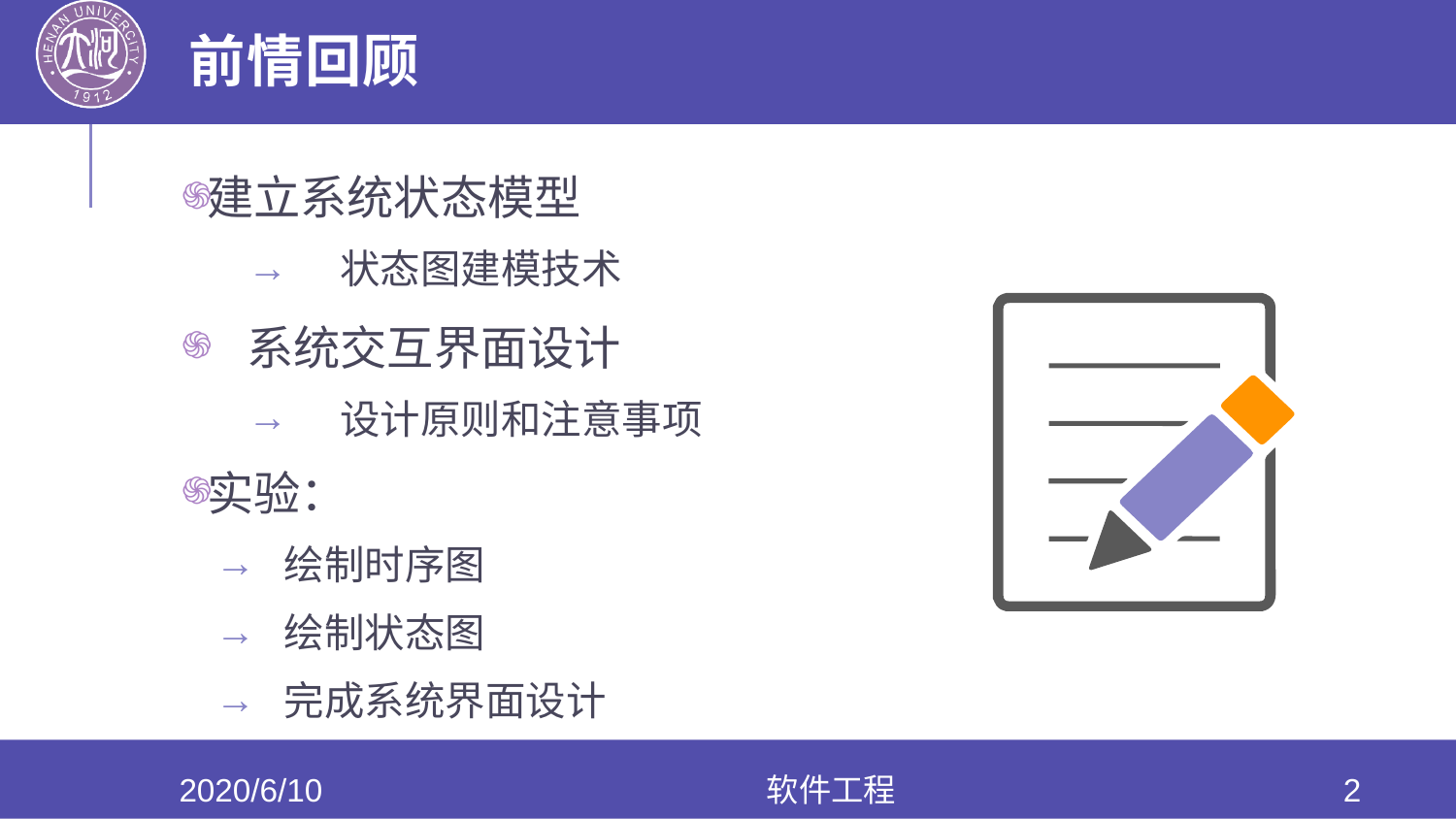

# 前情回顾
建立系统状态模型
状态图建模技术
系统交互界面设计
设计原则和注意事项
实验：
绘制时序图
绘制状态图
完成系统界面设计

2020/6/10
软件工程
2